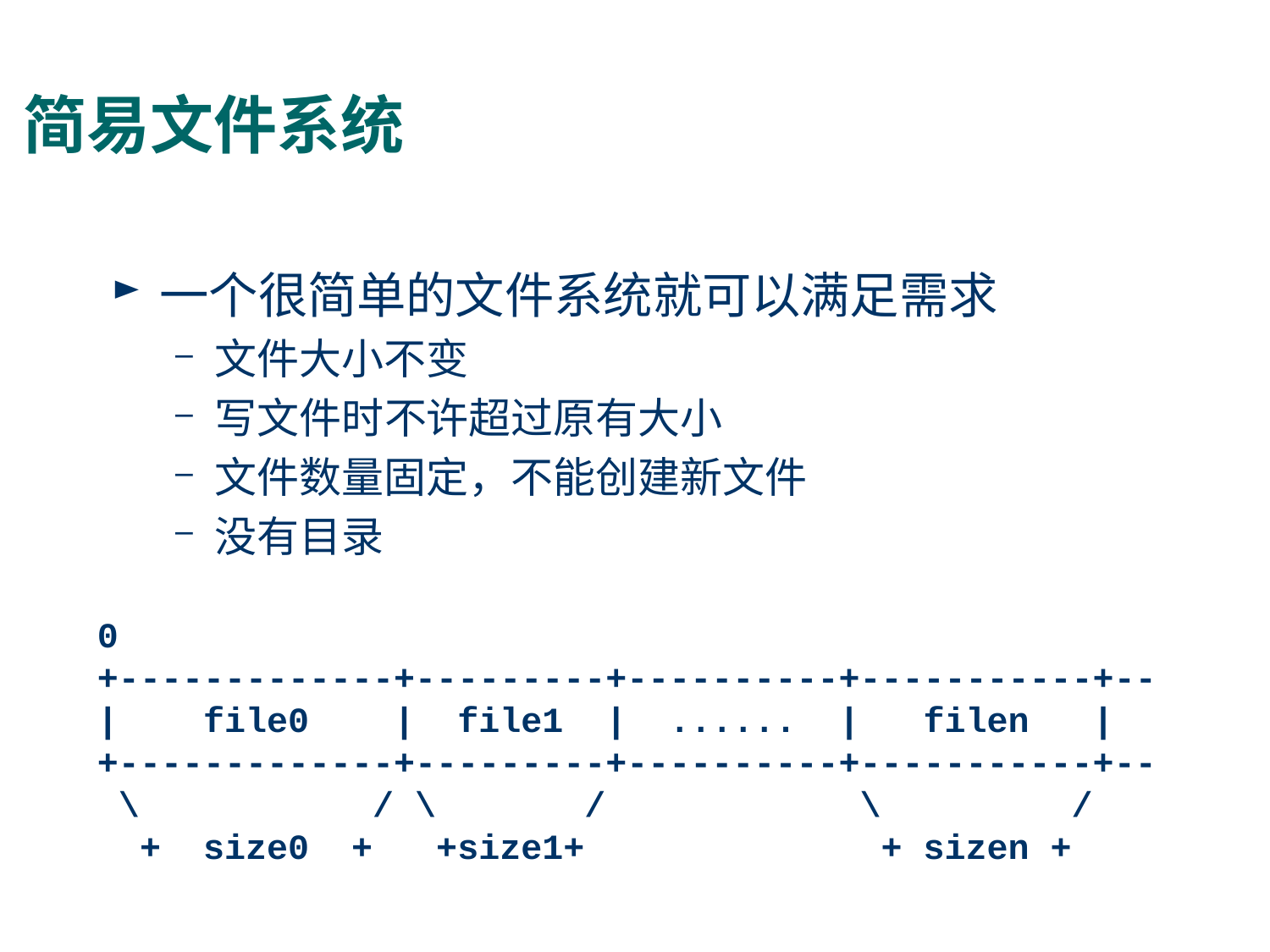

# 简易文件系统
一个很简单的文件系统就可以满足需求
文件大小不变
写文件时不许超过原有大小
文件数量固定，不能创建新文件
没有目录

0
+-------------+---------+----------+-----------+--
|    file0    |  file1  |  ......  |   filen   |
+-------------+---------+----------+-----------+--
 \           / \       /            \         /
  +  size0  +   +size1+              + sizen +